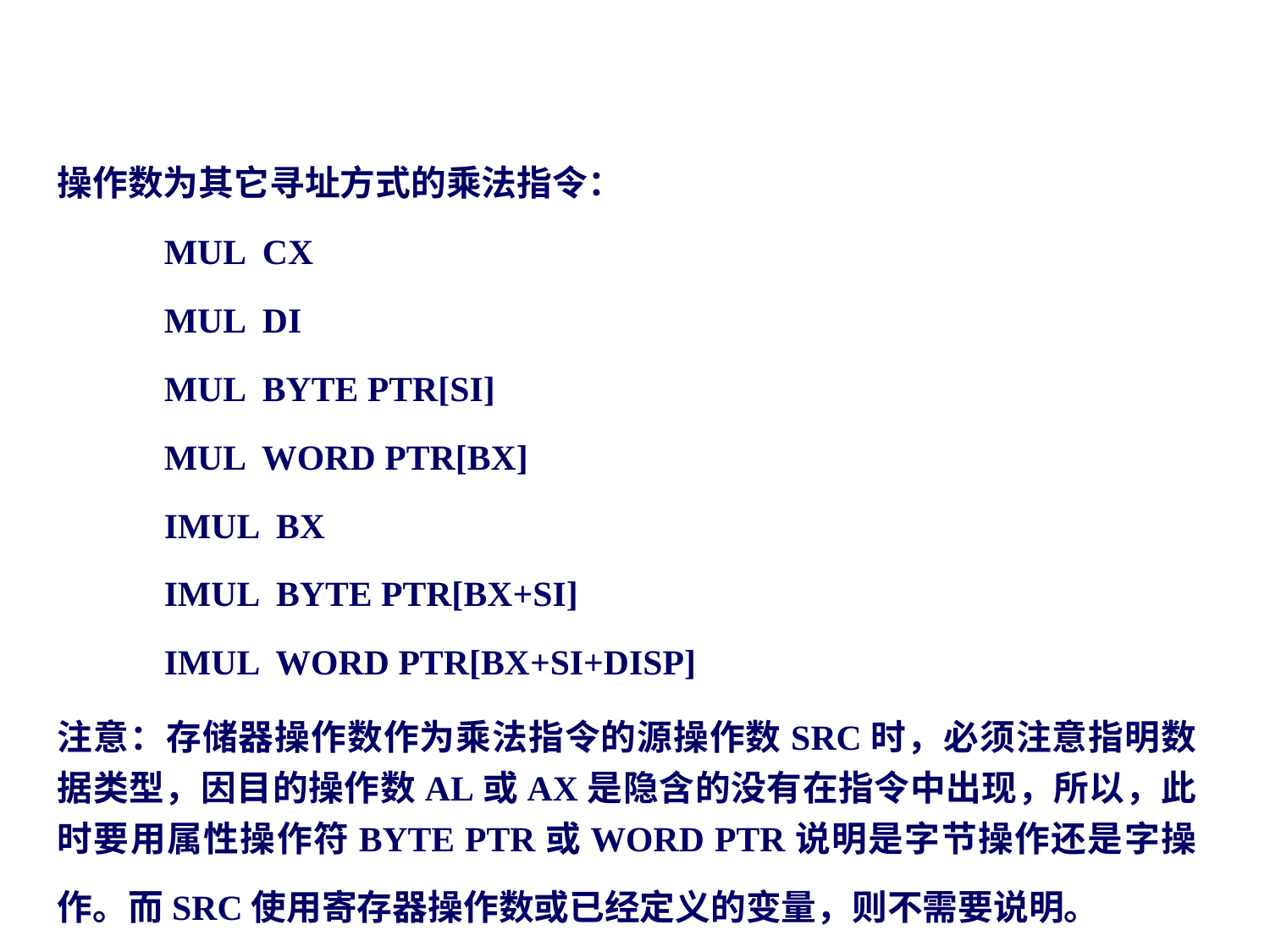

#
操作数为其它寻址方式的乘法指令：
            MUL  CX
            MUL  DI
            MUL  BYTE PTR[SI]
            MUL  WORD PTR[BX]
            IMUL  BX
            IMUL  BYTE PTR[BX+SI]
            IMUL  WORD PTR[BX+SI+DISP]
注意：存储器操作数作为乘法指令的源操作数SRC时，必须注意指明数据类型，因目的操作数AL或AX是隐含的没有在指令中出现，所以，此时要用属性操作符BYTE PTR或WORD PTR说明是字节操作还是字操作。而SRC使用寄存器操作数或已经定义的变量，则不需要说明。